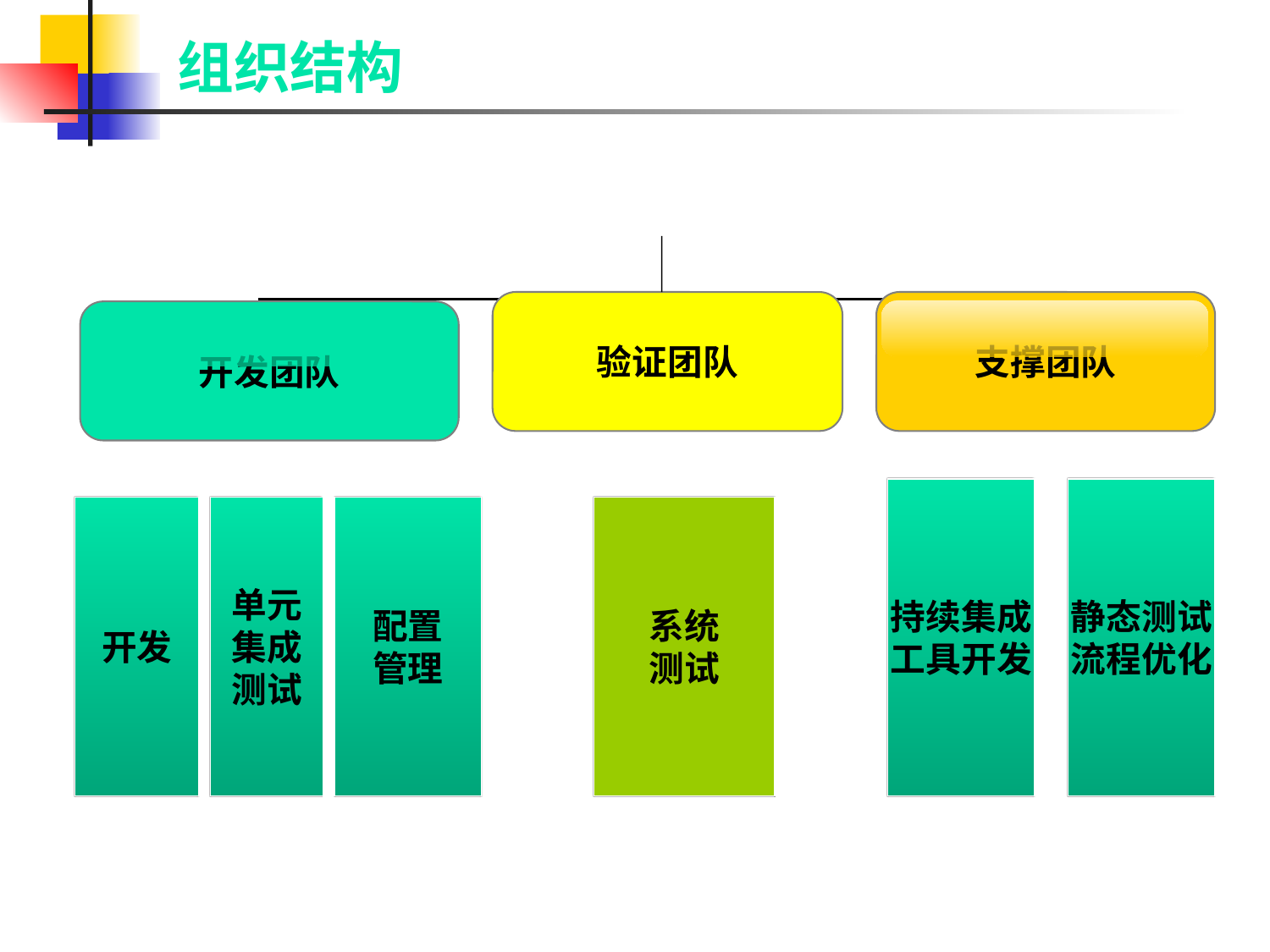

组织结构

验证团队
支撑团队

开发团队

持续集成
工具开发
静态测试
流程优化
开发
单元
集成
测试
配置
管理
系统
测试